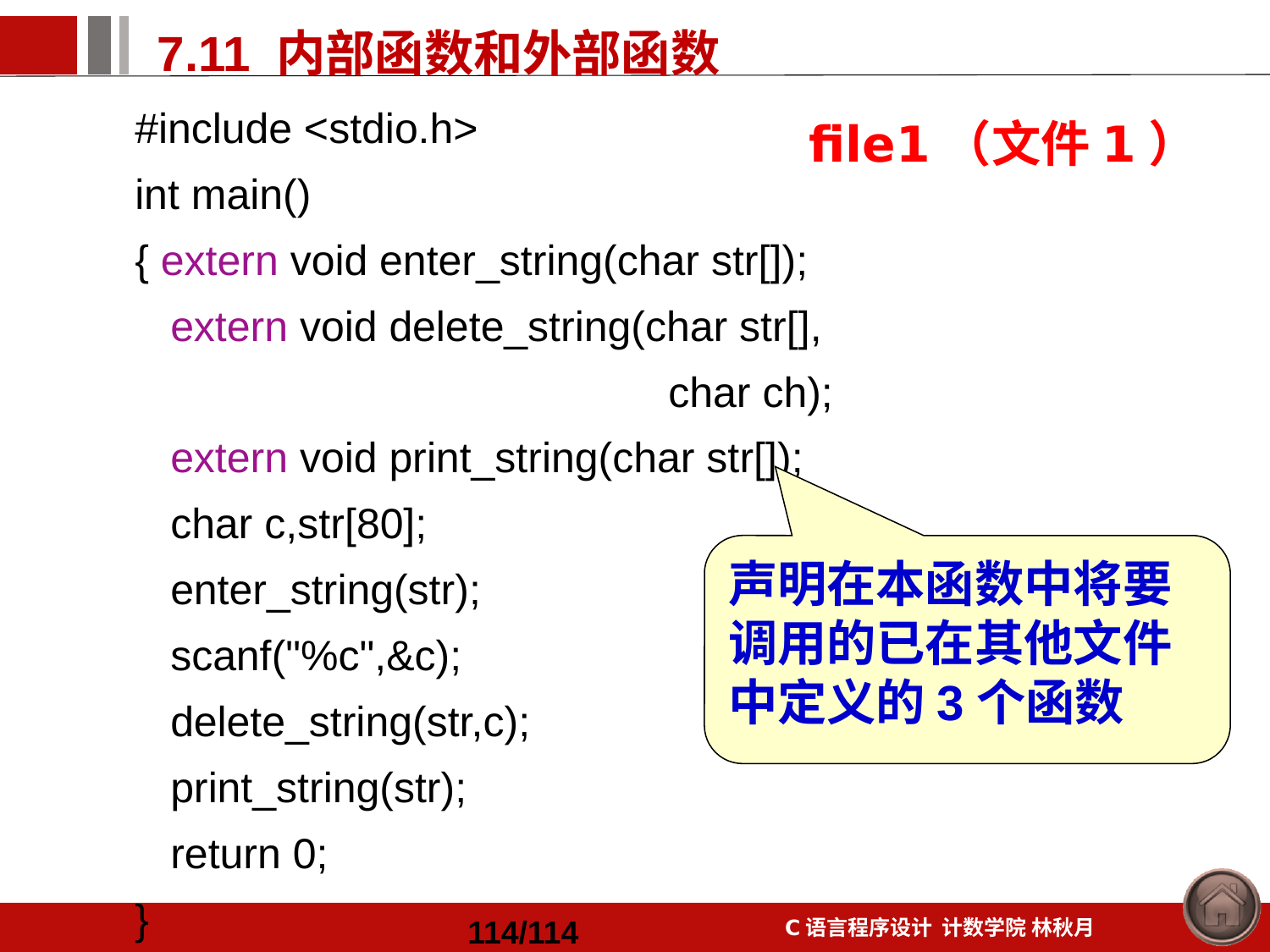

#include <stdio.h>
int main()
{ extern void enter_string(char str[]);
   extern void delete_string(char str[],
                                             char ch);
   extern void print_string(char str[]);
   char c,str[80];
   enter_string(str);
   scanf("%c",&c);
   delete_string(str,c);
   print_string(str);
   return 0;
}
file1（文件1）
声明在本函数中将要调用的已在其他文件中定义的3个函数